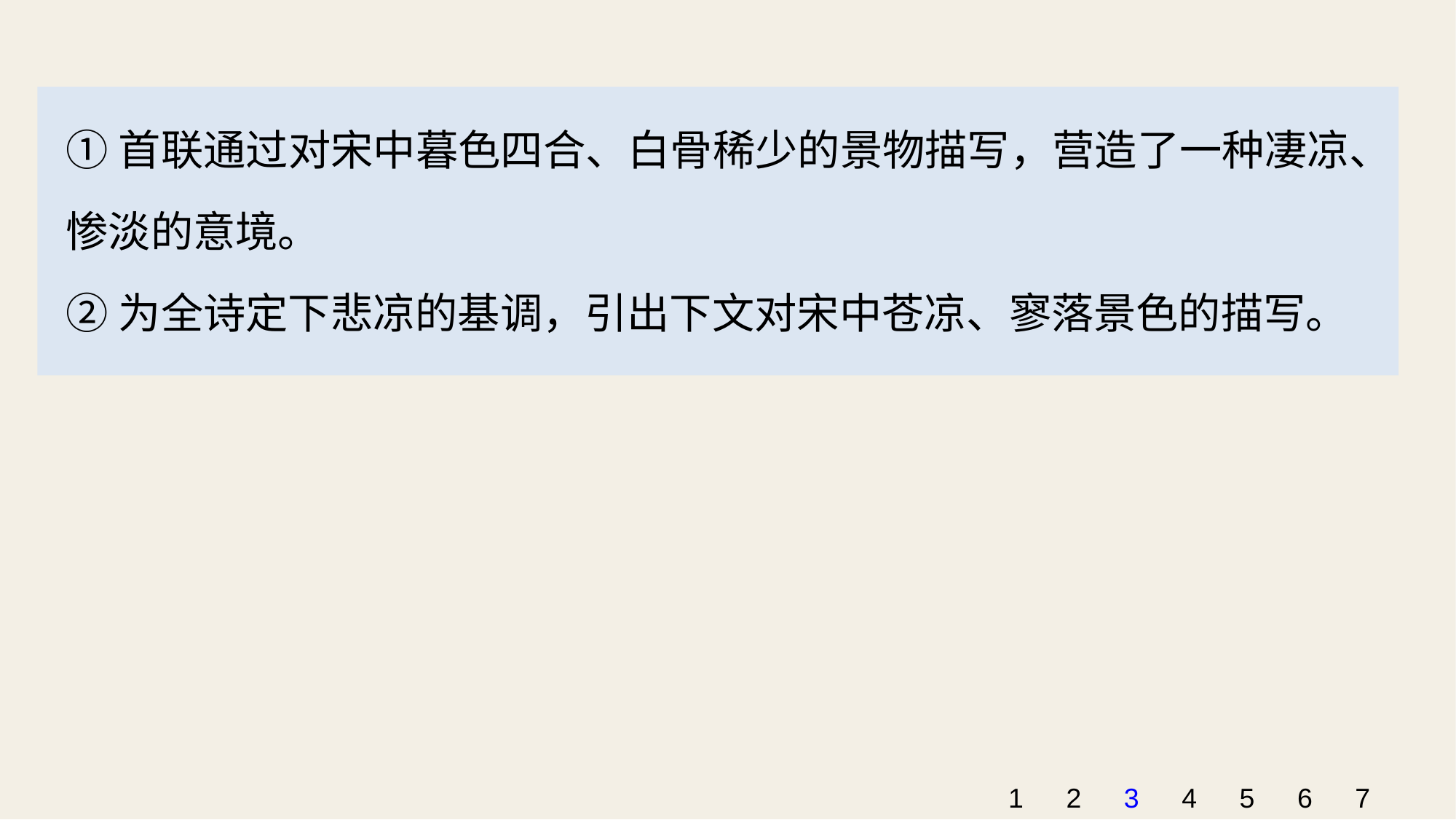

①首联通过对宋中暮色四合、白骨稀少的景物描写，营造了一种凄凉、惨淡的意境。
②为全诗定下悲凉的基调，引出下文对宋中苍凉、寥落景色的描写。

1
2
3
4
5
6
7